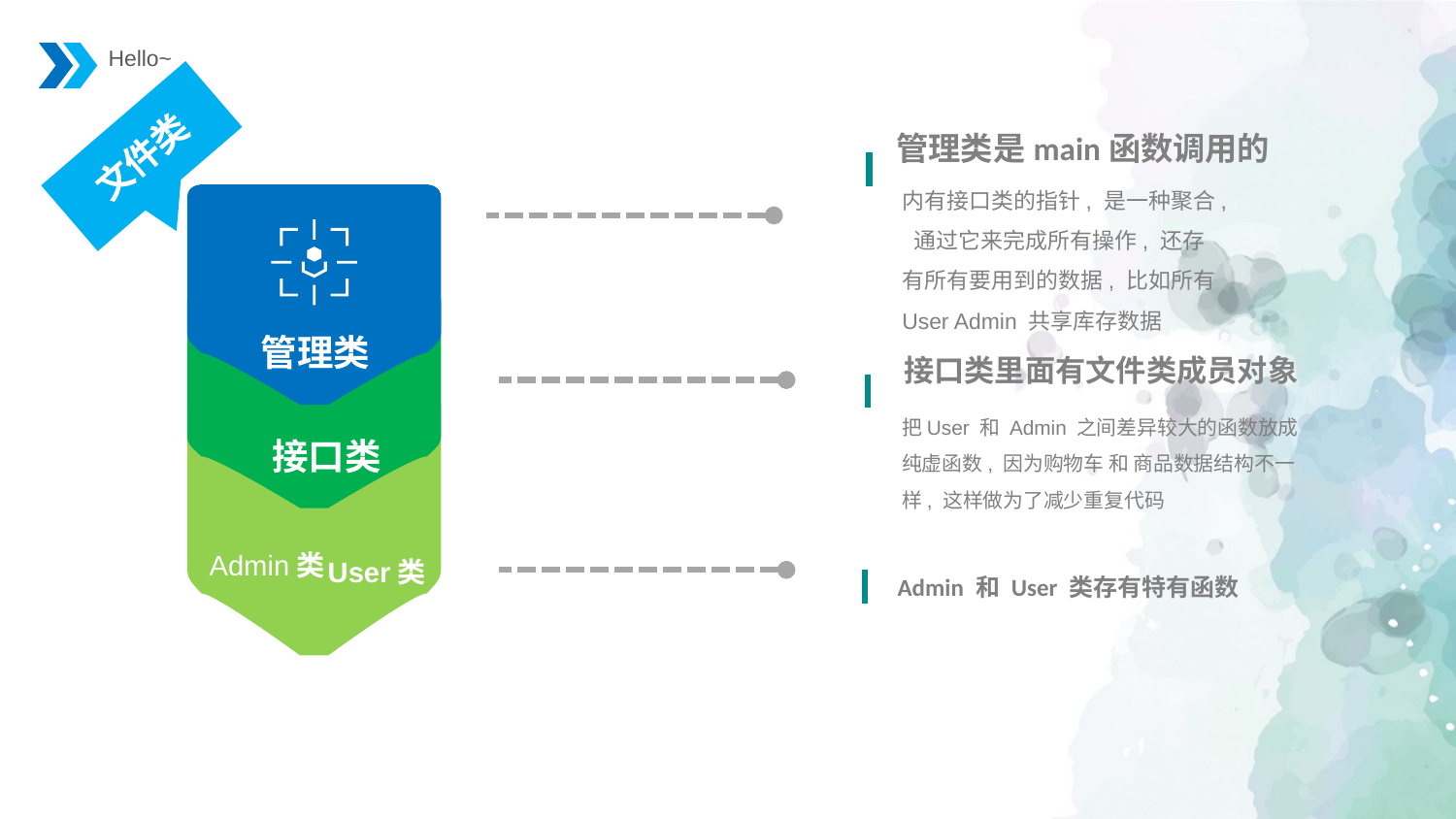

文件类

管理类是main函数调用的
内有接口类的指针, 是一种聚合, 通过它来完成所有操作, 还存有所有要用到的数据, 比如所有User Admin 共享库存数据

管理类
接口类里面有文件类成员对象

把User 和 Admin 之间差异较大的函数放成纯虚函数, 因为购物车 和 商品数据结构不一样, 这样做为了减少重复代码
  接口类
  Admin类
  User类
Admin 和 User 类存有特有函数